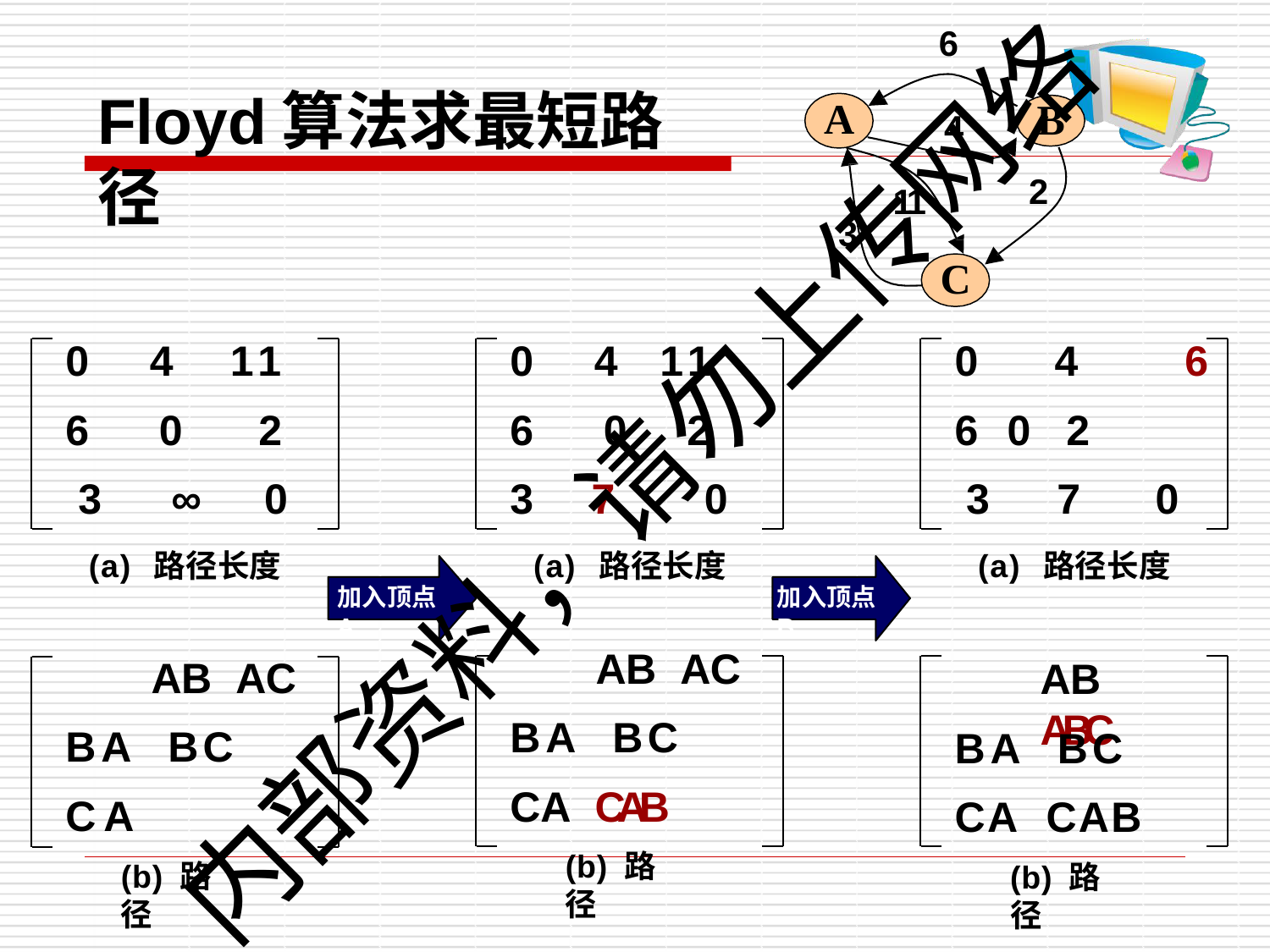

6

# Floyd算法求最短路径
A
B

4

2
11
3
C
0   4	6

0   4  11
6   0   2
0   4 11
6   0  2
3  7	0

6 0 2
内部资料，请勿上传网络
3  ∞  0
(a) 路径长度
3   7   0
(a) 路径长度

(a) 路径长度

加入顶点A
加入顶点B
AB AC  BA BC
AB AC  BA BC
AB ABC

BA BC
CA CAB
(b) 路 径
CA
CA CAB

(b) 路 径
(b) 路 径